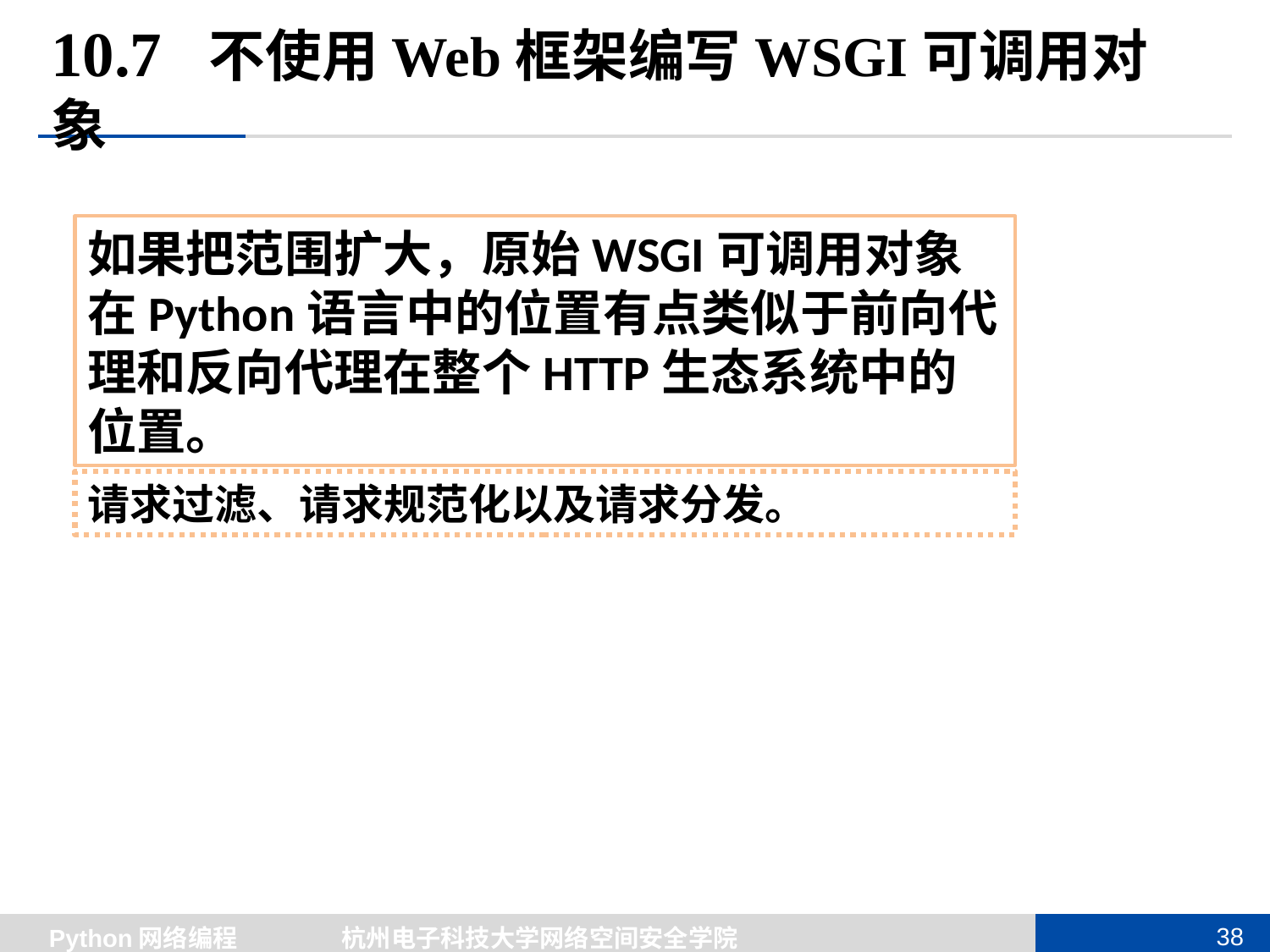

# 10.7  不使用Web框架编写WSGI可调用对象
如果把范围扩大，原始WSGI可调用对象在Python语言中的位置有点类似于前向代理和反向代理在整个HTTP生态系统中的位置。
请求过滤、请求规范化以及请求分发。